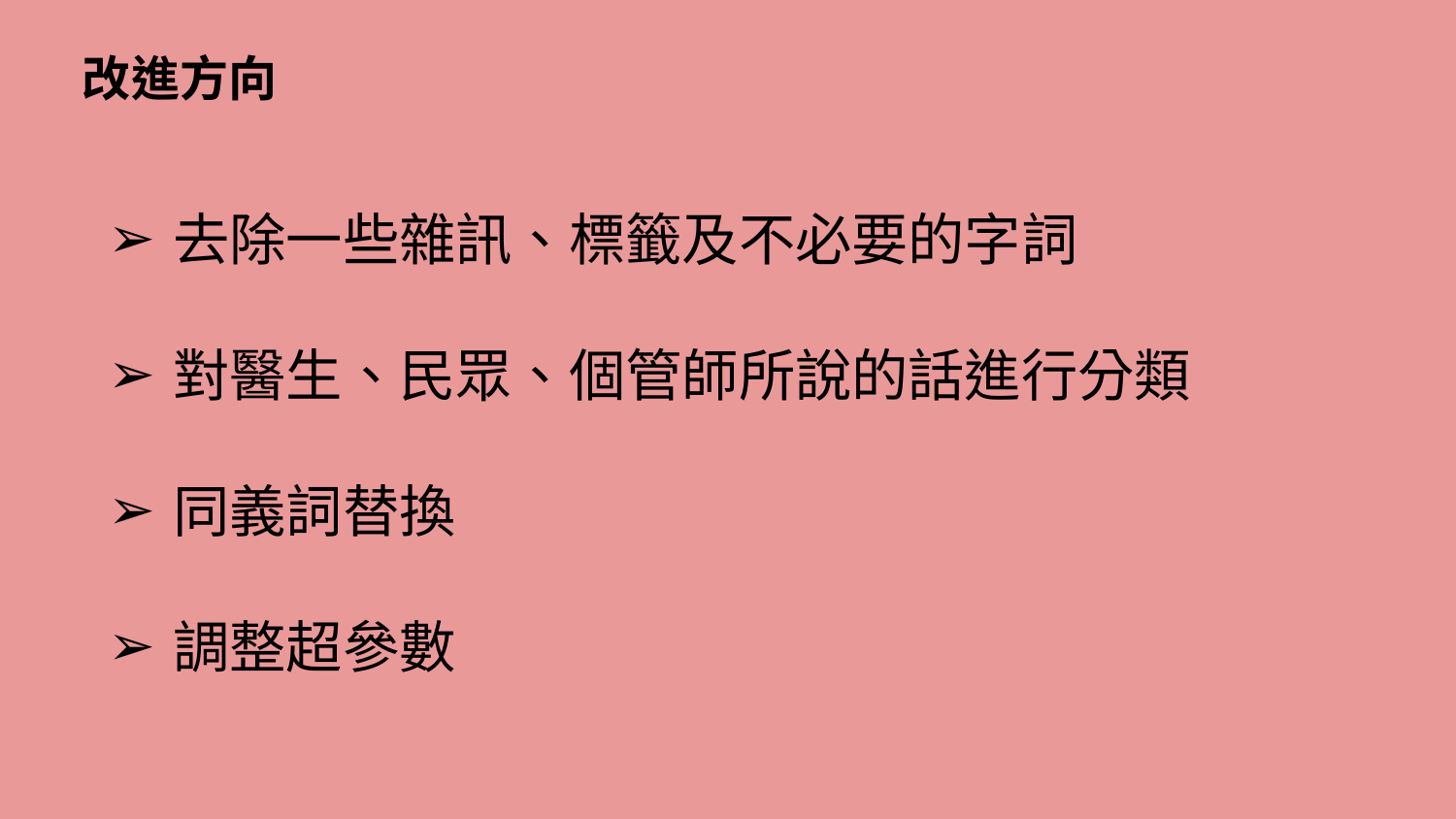

改進方向
去除一些雜訊、標籤及不必要的字詞

對醫生、民眾、個管師所說的話進行分類

同義詞替換

調整超參數